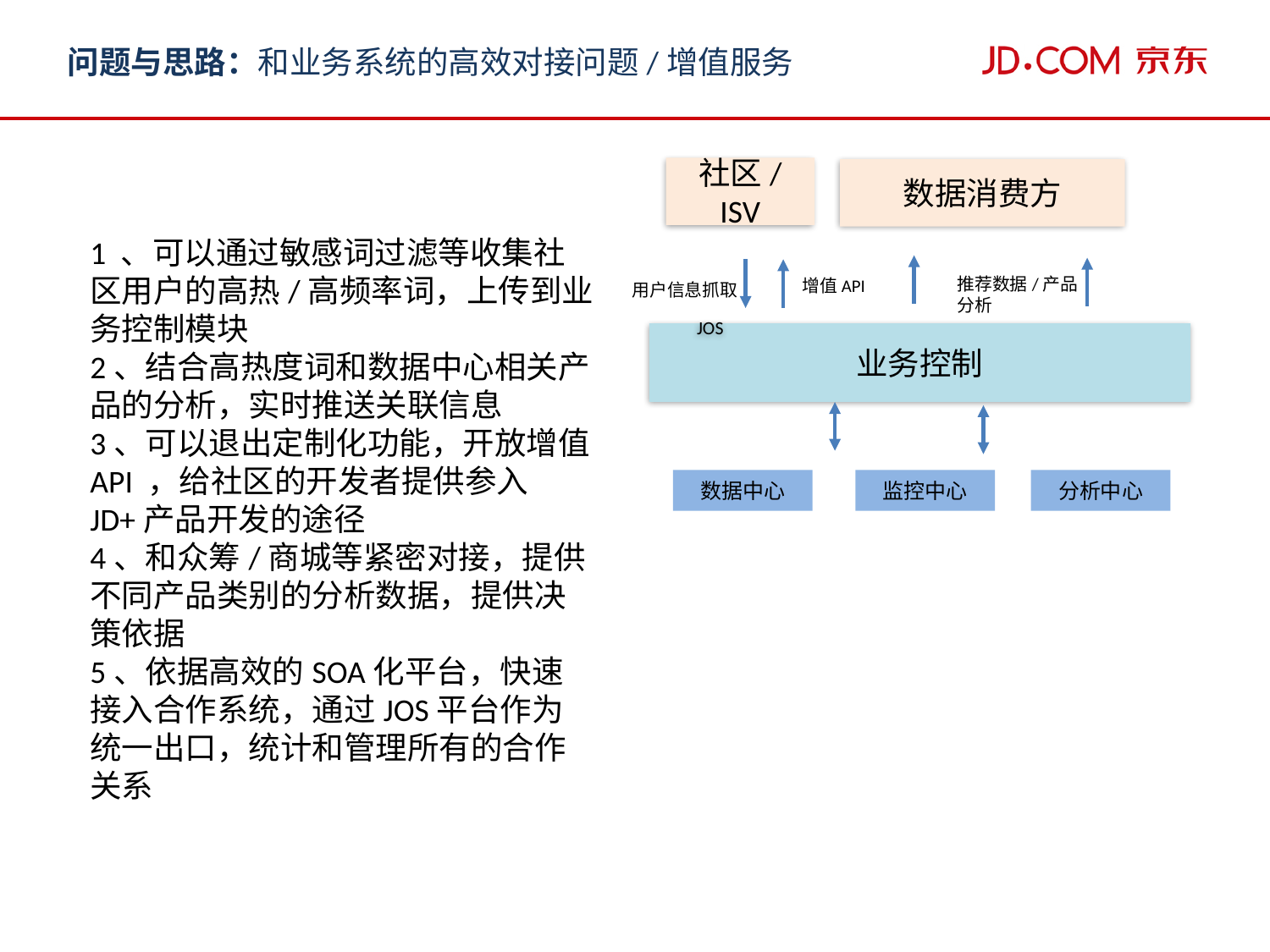

问题与思路：和业务系统的高效对接问题/增值服务
社区/ISV
数据消费方
1 、可以通过敏感词过滤等收集社区用户的高热/高频率词，上传到业务控制模块
2、结合高热度词和数据中心相关产品的分析，实时推送关联信息
3、可以退出定制化功能，开放增值API ，给社区的开发者提供参入JD+产品开发的途径
4、和众筹/商城等紧密对接，提供不同产品类别的分析数据，提供决策依据
5、依据高效的SOA化平台，快速接入合作系统，通过JOS平台作为统一出口，统计和管理所有的合作关系
推荐数据/产品分析
增值API
用户信息抓取
JOS
业务控制
数据中心
监控中心
分析中心